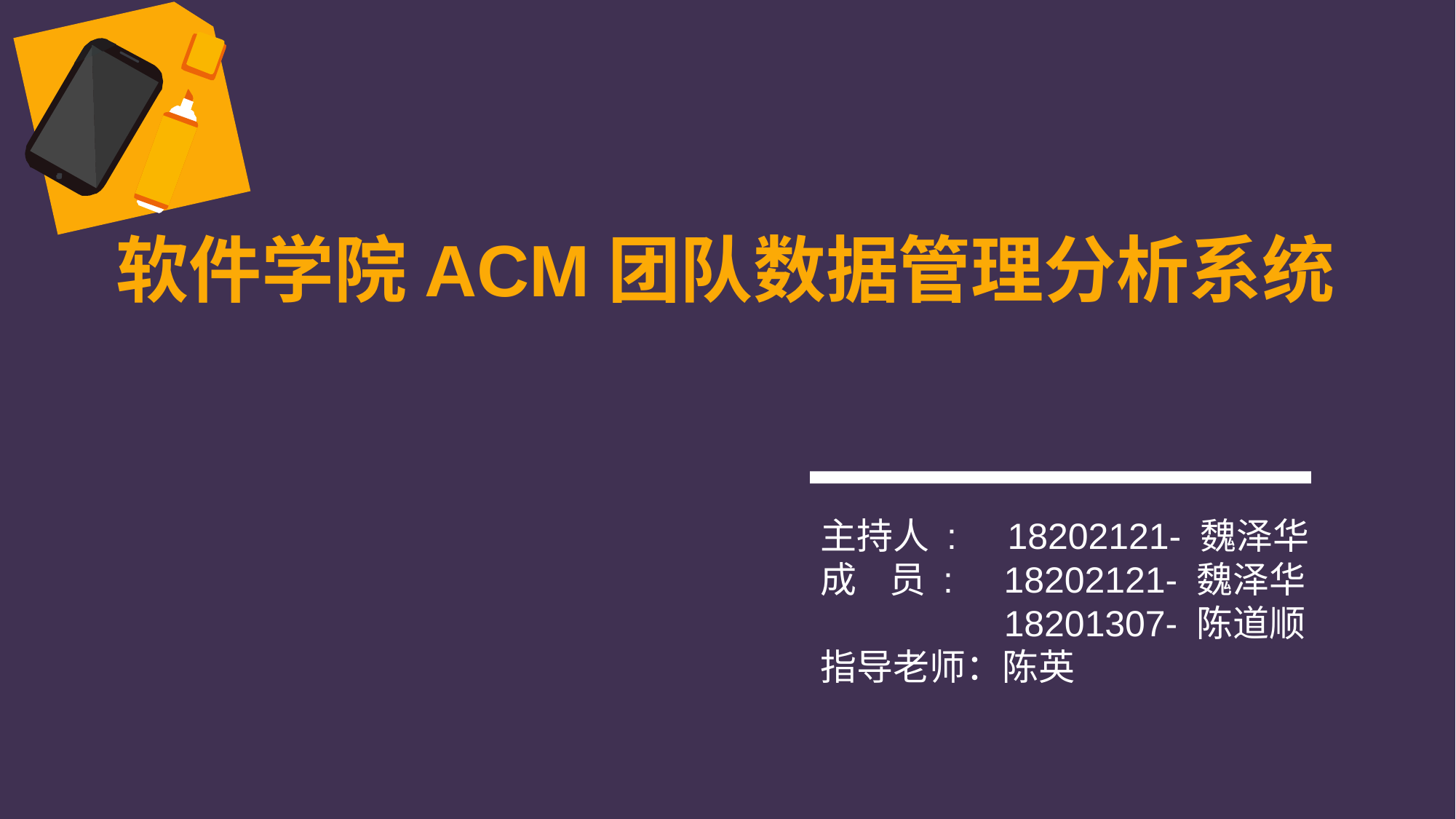

软件学院ACM团队数据管理分析系统

主持人 :     18202121- 魏泽华
成    员 :     18202121- 魏泽华
                  18201307- 陈道顺
指导老师：陈英